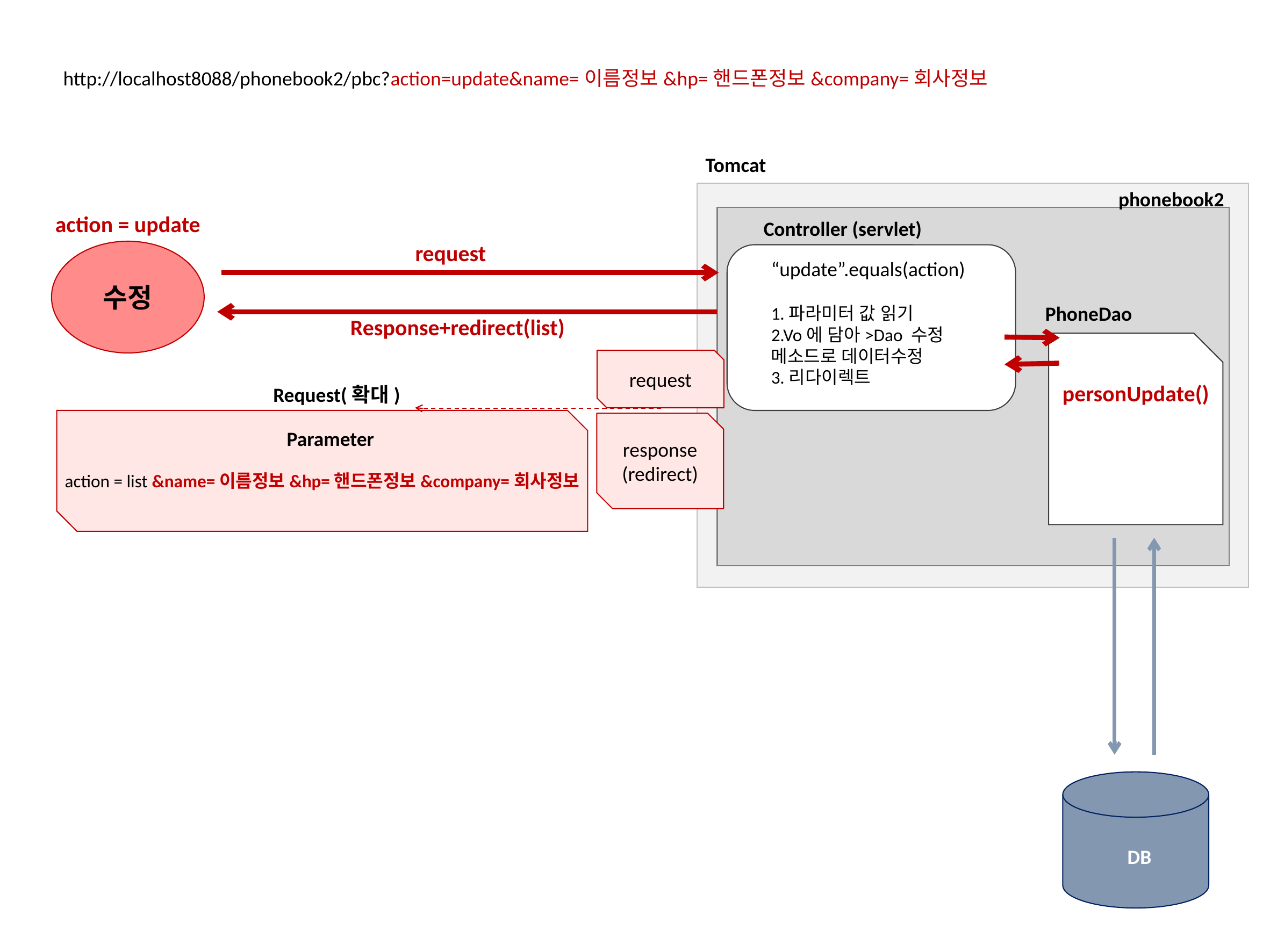

http://localhost8088/phonebook2/pbc?action=update&name=이름정보&hp=핸드폰정보&company=회사정보
Tomcat
phonebook2

action = update

Controller (servlet)
request
수정

“update”.equals(action)

1.파라미터 값 읽기
2.Vo에 담아>Dao 수정
메소드로 데이터수정
3.리다이렉트

PhoneDao
Response+redirect(list)

request
personUpdate()
Request(확대)

response
(redirect)
Parameter
action = list &name=이름정보&hp=핸드폰정보&company=회사정보

DB